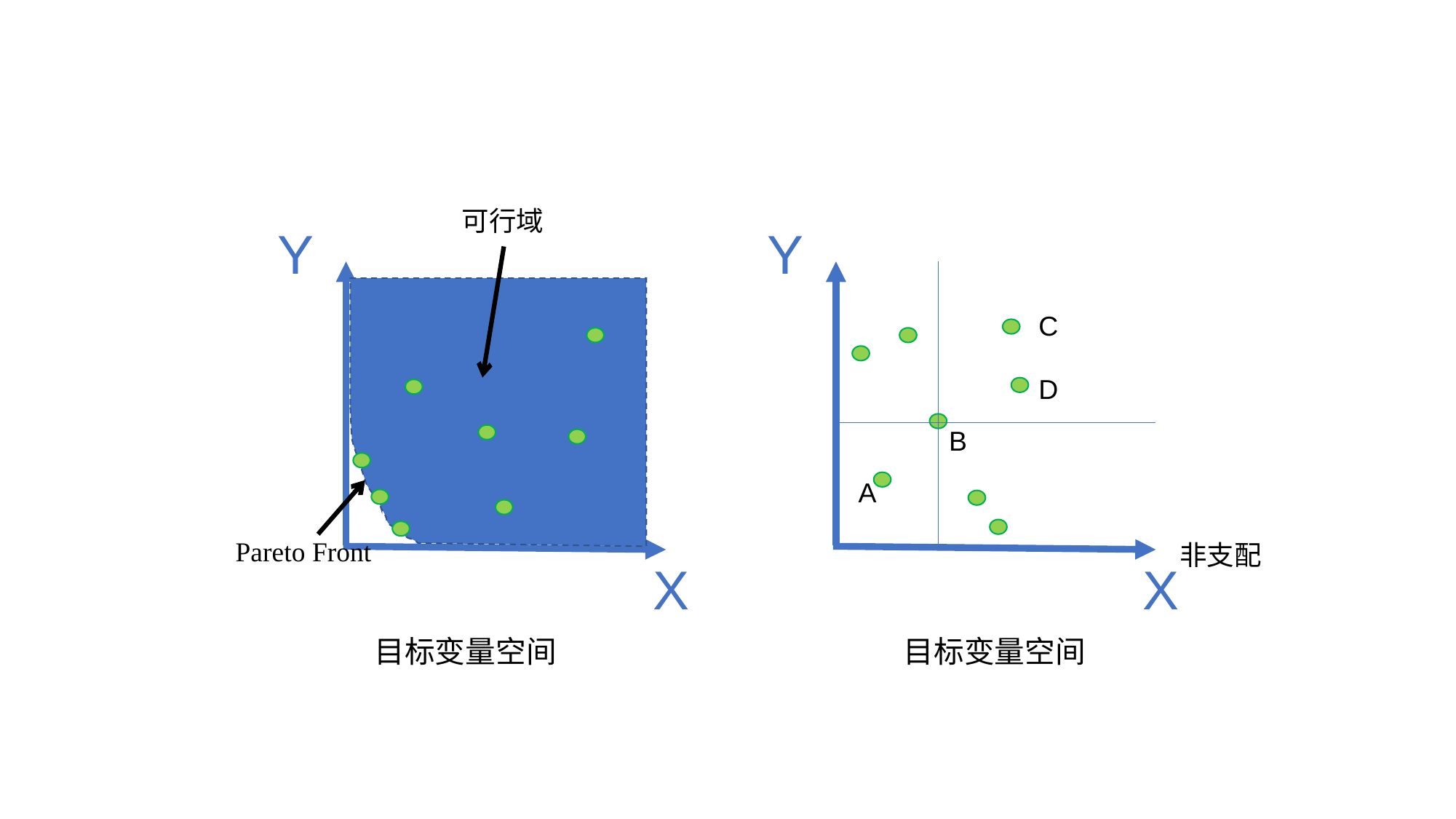

可行域
Y
Y

C

D

B

A

Pareto Front
非支配
X
X
目标变量空间
目标变量空间